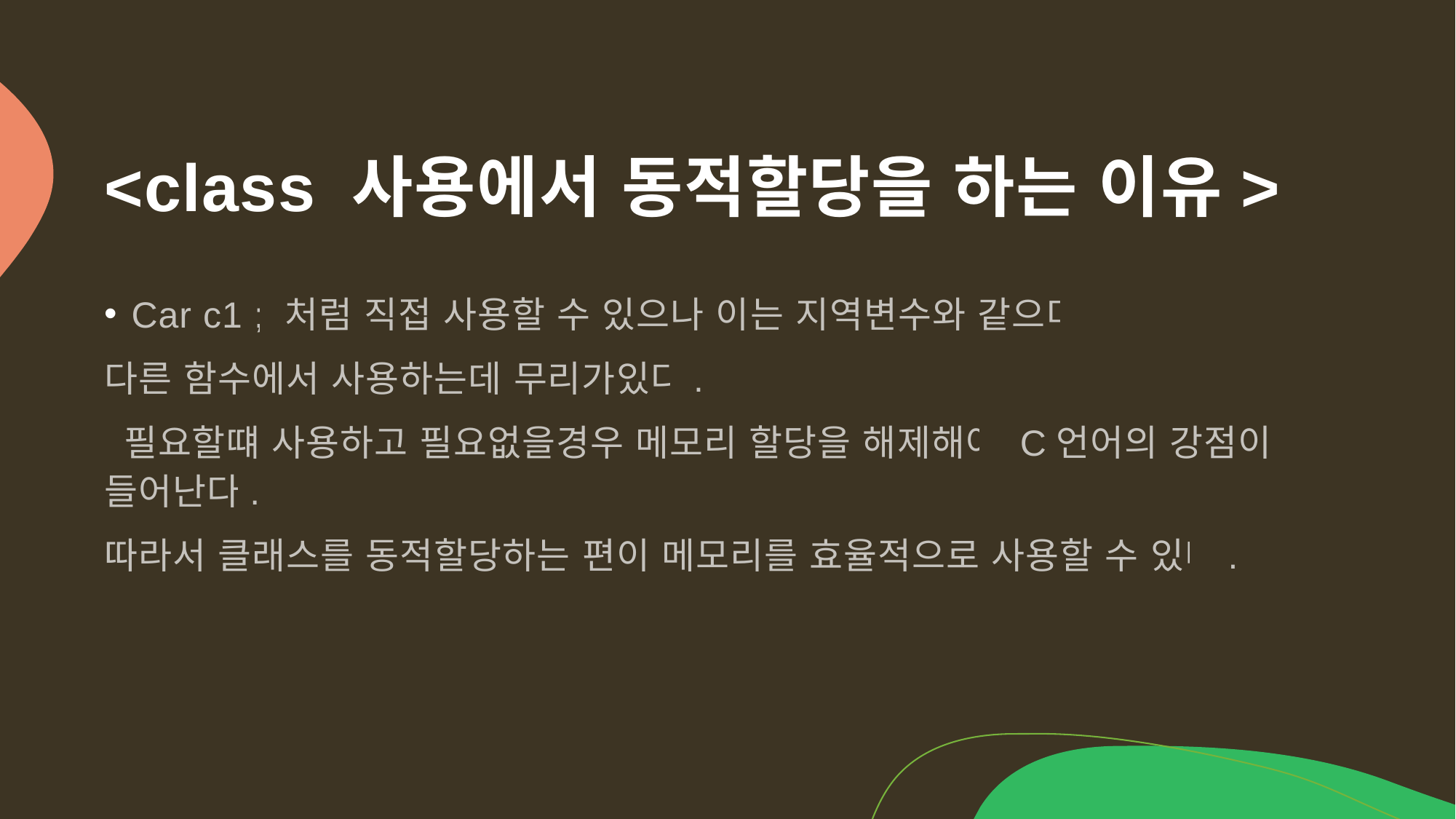

# <class 사용에서 동적할당을 하는 이유>
Car c1 ; 처럼 직접 사용할 수 있으나 이는 지역변수와 같으며
다른 함수에서 사용하는데 무리가있다.
 필요할떄 사용하고 필요없을경우 메모리 할당을 해제해야 C언어의 강점이 들어난다.
따라서 클래스를 동적할당하는 편이 메모리를 효율적으로 사용할 수 있다.